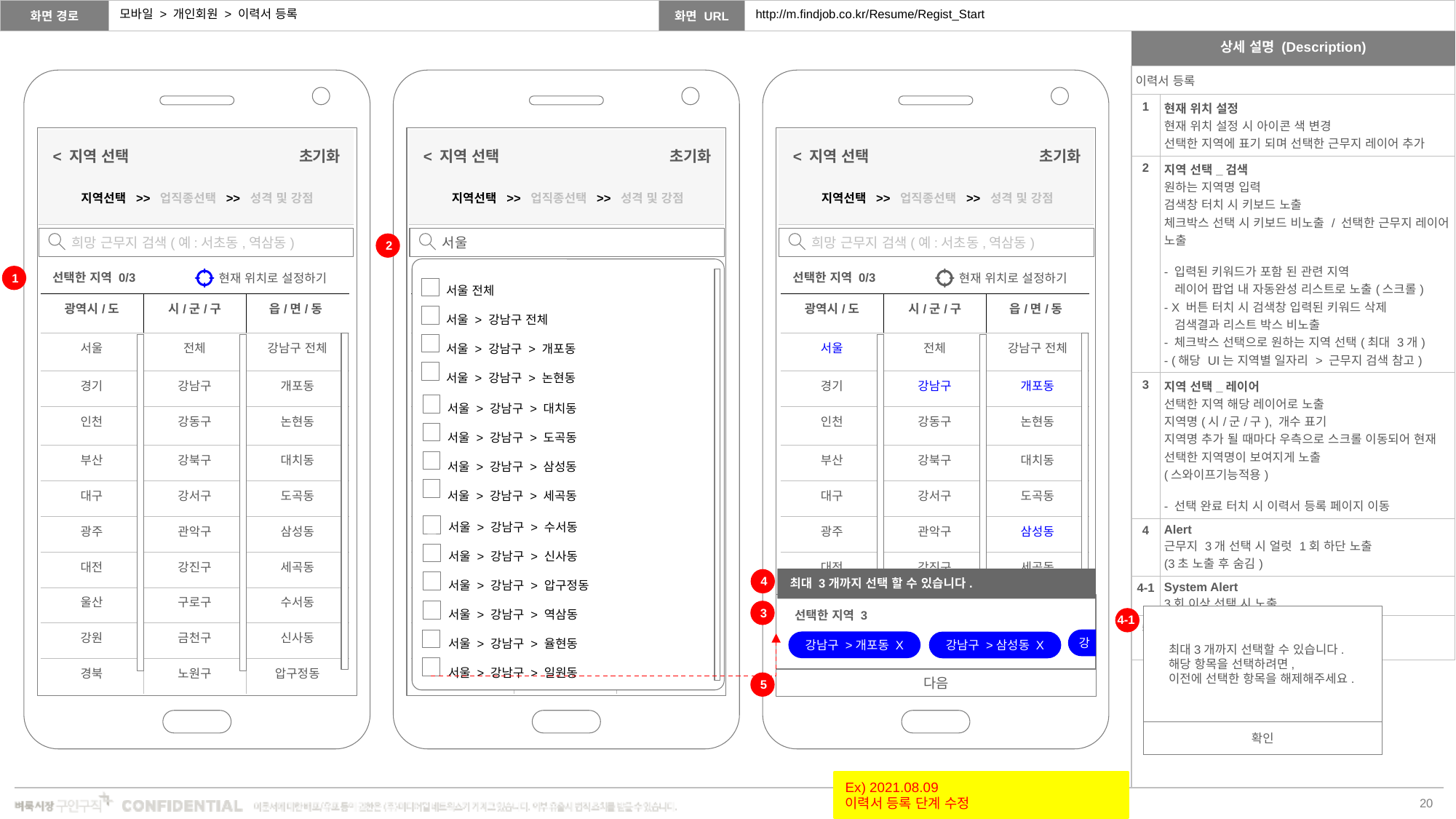

모바일 > 개인회원 > 이력서 등록
http://m.findjob.co.kr/Resume/Regist_Start
| 이력서 등록 |  |
| --- | --- |
| 1 | 현재 위치 설정 현재 위치 설정 시 아이콘 색 변경 선택한 지역에 표기 되며 선택한 근무지 레이어 추가 |
| 2 | 지역 선택\_검색 원하는 지역명 입력 검색창 터치 시 키보드 노출 체크박스 선택 시 키보드 비노출 / 선택한 근무지 레이어 노출 - 입력된 키워드가 포함 된 관련 지역 레이어 팝업 내 자동완성 리스트로 노출(스크롤) - X 버튼 터치 시 검색창 입력된 키워드 삭제 검색결과 리스트 박스 비노출 - 체크박스 선택으로 원하는 지역 선택(최대 3개) - (해당 UI는 지역별 일자리 > 근무지 검색 참고) |
| 3 | 지역 선택\_레이어 선택한 지역 해당 레이어로 노출 지역명(시/군/구), 개수 표기 지역명 추가 될 때마다 우측으로 스크롤 이동되어 현재 선택한 지역명이 보여지게 노출 (스와이프기능적용) - 선택 완료 터치 시 이력서 등록 페이지 이동 |
| 4 | Alert 근무지 3개 선택 시 얼럿 1회 하단 노출 (3초 노출 후 숨김) |
| 4-1 | System Alert 3회 이상 선택 시 노출 |
| 5 | 다음 버튼 터치 시 선택한 지역 저장되며 업직종페이지 이동 |

< 지역 선택
초기화
< 지역 선택
초기화
< 지역 선택
초기화
지역선택  >>  업직종선택  >>  성격 및 강점
지역선택  >>  업직종선택  >>  성격 및 강점
지역선택  >>  업직종선택  >>  성격 및 강점
희망 근무지 검색(예:서초동,역삼동)
서울
희망 근무지 검색(예:서초동,역삼동)
2

서울 전체
서울 > 강남구 전체
서울 > 강남구 > 개포동
서울 > 강남구 > 논현동

선택한 지역 0/3
선택한 지역 0/3
선택한 지역 0/3
현재 위치로 설정하기

현재 위치로 설정하기

현재 위치로 설정하기

1
| 광역시/도 | 시/군/구 | 읍/면/동 |
| --- | --- | --- |
| 서울 | 전체 | 강남구 전체 |
| 경기 | 강남구 | 개포동 |
| 인천 | 강동구 | 논현동 |
| 부산 | 강북구 | 대치동 |
| 대구 | 강서구 | 도곡동 |
| 광주 | 관악구 | 삼성동 |
| 대전 | 강진구 | 세곡동 |
| 울산 | 구로구 | 수서동 |
| 강원 | 금천구 | 신사동 |
| 경북 | 노원구 | 압구정동 |
| 광역시/도 | 시/군/구 | 읍/면/동 |
| --- | --- | --- |
| 서울 | 전체 | 강남구 전체 |
| 경기 | 강남구 | 개포동 |
| 인천 | 강동구 | 논현동 |
| 부산 | 강북구 | 대치동 |
| 대구 | 강서구 | 도곡동 |
| 광주 | 관악구 | 삼성동 |
| 대전 | 강진구 | 세곡동 |
| 울산 | 구로구 | 수서동 |
| 강원 | 금천구 | 신사동 |
| 경북 | 노원구 | 압구정동 |
| 광역시/도 | 시/군/구 | 읍/면/동 |
| --- | --- | --- |
| 서울 | 전체 | 강남구 전체 |
| 경기 | 강남구 | 개포동 |
| 인천 | 강동구 | 논현동 |
| 부산 | 강북구 | 대치동 |
| 대구 | 강서구 | 도곡동 |
| 광주 | 관악구 | 삼성동 |
| 대전 | 강진구 | 세곡동 |
| 울산 | 구로구 | 수서동 |
| 강원 | 금천구 | 신사동 |
| 경북 | 노원구 | 압구정동 |
서울 > 강남구 > 대치동
서울 > 강남구 > 도곡동
서울 > 강남구 > 삼성동
서울 > 강남구 > 세곡동

서울 > 강남구 > 수서동
서울 > 강남구 > 신사동
서울 > 강남구 > 압구정동
서울 > 강남구 > 역삼동
서울 > 강남구 > 율현동
서울 > 강남구 > 일원동

4
최대 3개까지 선택 할 수 있습니다.

3

선택한 지역 3

확인
4-1

강

강남구 >개포동 X
강남구 >삼성동 X
최대3개까지 선택할 수 있습니다.
해당 항목을 선택하려면,
이전에 선택한 항목을 해제해주세요.

다음
5
Ex) 2021.08.09
이력서 등록 단계 수정